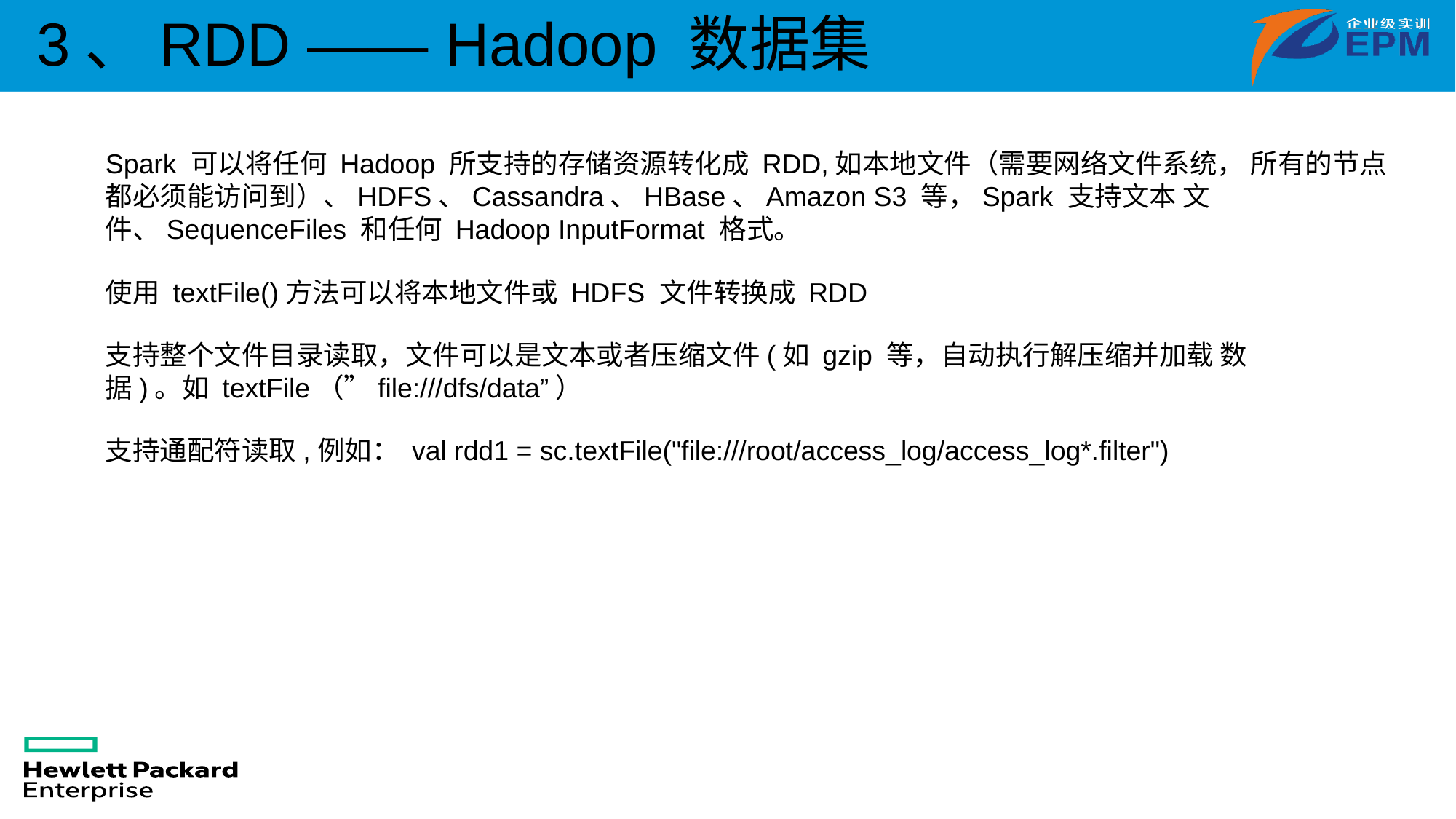

3、RDD —— Hadoop 数据集
Spark 可以将任何 Hadoop 所支持的存储资源转化成 RDD,如本地文件（需要网络文件系统， 所有的节点都必须能访问到）、HDFS、Cassandra、HBase、Amazon S3 等，Spark 支持文本 文件、SequenceFiles 和任何 Hadoop InputFormat 格式。
使用 textFile()方法可以将本地文件或 HDFS 文件转换成 RDD
支持整个文件目录读取，文件可以是文本或者压缩文件(如 gzip 等，自动执行解压缩并加载 数据)。如 textFile（”file:///dfs/data”）
支持通配符读取,例如： val rdd1 = sc.textFile("file:///root/access_log/access_log*.filter")